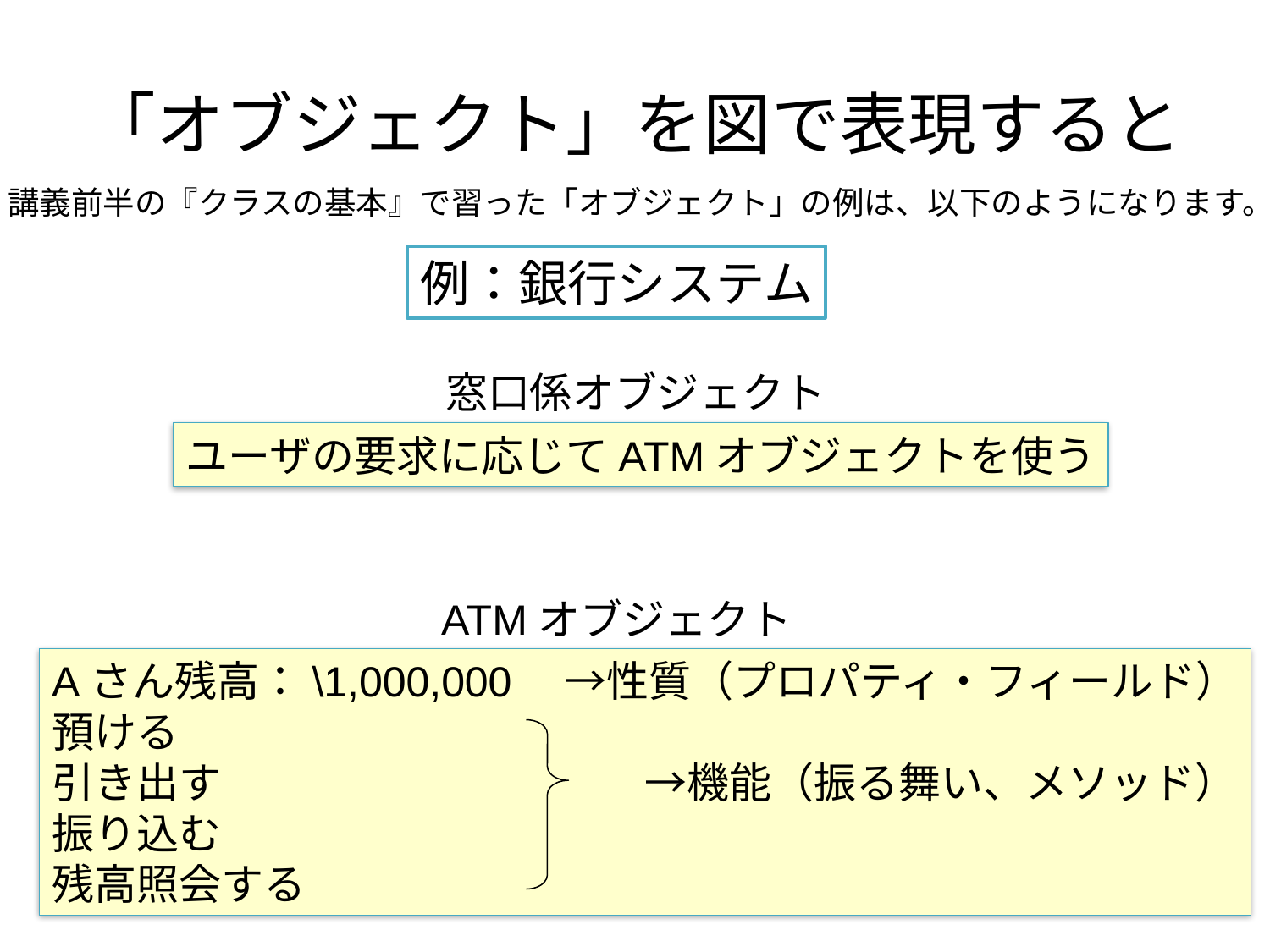

# 「オブジェクト」を図で表現すると
講義前半の『クラスの基本』で習った「オブジェクト」の例は、以下のようになります。
例：銀行システム
窓口係オブジェクト
ユーザの要求に応じてATMオブジェクトを使う
ATMオブジェクト
Aさん残高：\1,000,000　→性質（プロパティ・フィールド）
預ける
引き出す　　　　　　　　　　→機能（振る舞い、メソッド）
振り込む
残高照会する